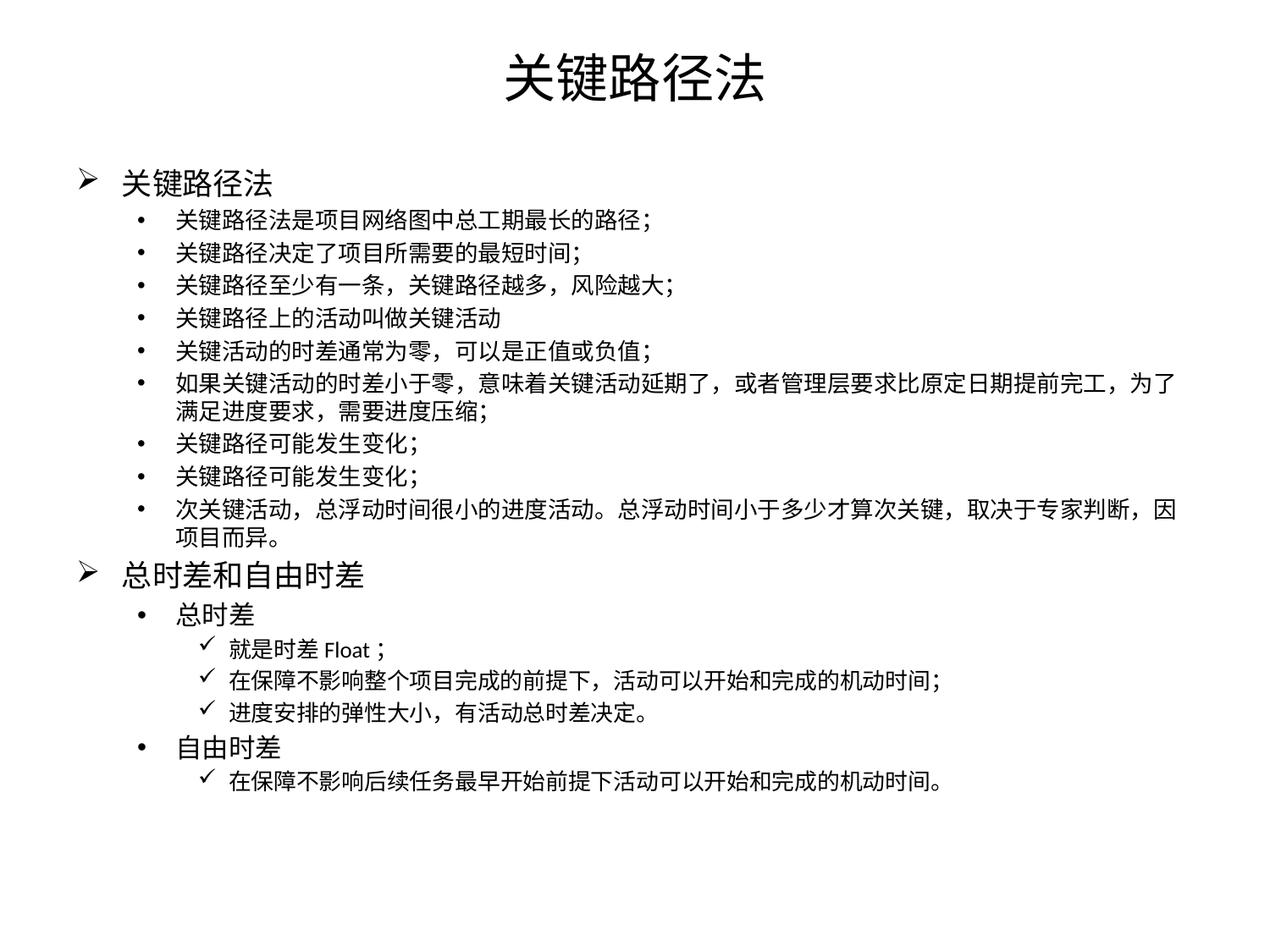

# 关键路径法
关键路径法
关键路径法是项目网络图中总工期最长的路径；
关键路径决定了项目所需要的最短时间；
关键路径至少有一条，关键路径越多，风险越大；
关键路径上的活动叫做关键活动
关键活动的时差通常为零，可以是正值或负值；
如果关键活动的时差小于零，意味着关键活动延期了，或者管理层要求比原定日期提前完工，为了满足进度要求，需要进度压缩；
关键路径可能发生变化；
关键路径可能发生变化；
次关键活动，总浮动时间很小的进度活动。总浮动时间小于多少才算次关键，取决于专家判断，因项目而异。
总时差和自由时差
总时差
就是时差Float；
在保障不影响整个项目完成的前提下，活动可以开始和完成的机动时间；
进度安排的弹性大小，有活动总时差决定。
自由时差
在保障不影响后续任务最早开始前提下活动可以开始和完成的机动时间。